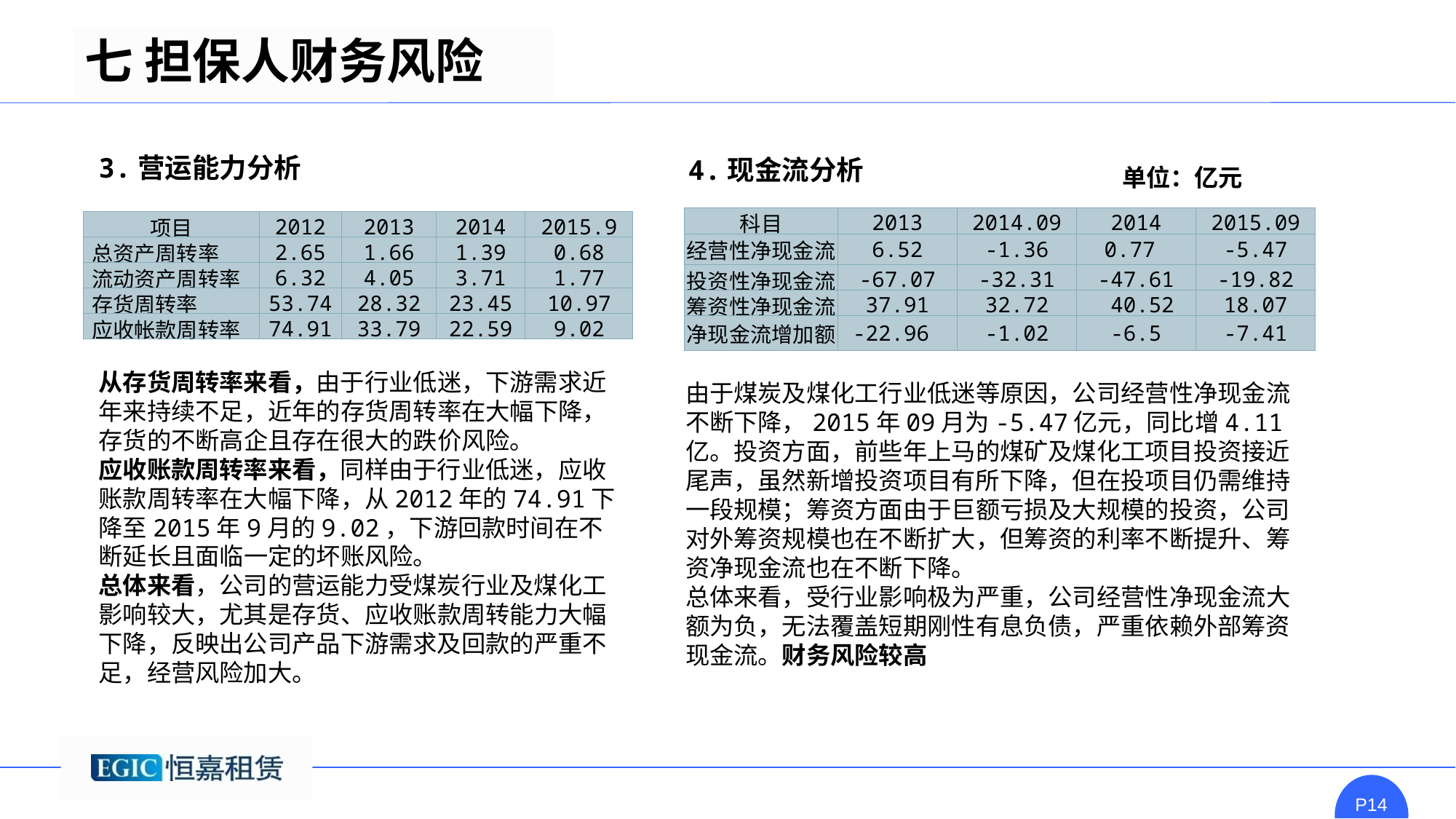

七 担保人财务风险
3.营运能力分析
4.现金流分析
单位：亿元
| 科目 | 2013 | 2014.09 | 2014 | 2015.09 |
| --- | --- | --- | --- | --- |
| 经营性净现金流 | 6.52 | -1.36 | 0.77 | -5.47 |
| 投资性净现金流 | -67.07 | -32.31 | -47.61 | -19.82 |
| 筹资性净现金流 | 37.91 | 32.72 | 40.52 | 18.07 |
| 净现金流增加额 | -22.96 | -1.02 | -6.5 | -7.41 |
| 项目 | 2012 | 2013 | 2014 | 2015.9 |
| --- | --- | --- | --- | --- |
| 总资产周转率 | 2.65 | 1.66 | 1.39 | 0.68 |
| 流动资产周转率 | 6.32 | 4.05 | 3.71 | 1.77 |
| 存货周转率 | 53.74 | 28.32 | 23.45 | 10.97 |
| 应收帐款周转率 | 74.91 | 33.79 | 22.59 | 9.02 |
从存货周转率来看，由于行业低迷，下游需求近年来持续不足，近年的存货周转率在大幅下降，存货的不断高企且存在很大的跌价风险。
应收账款周转率来看，同样由于行业低迷，应收账款周转率在大幅下降，从2012年的74.91下降至2015年9月的9.02，下游回款时间在不断延长且面临一定的坏账风险。
总体来看，公司的营运能力受煤炭行业及煤化工影响较大，尤其是存货、应收账款周转能力大幅下降，反映出公司产品下游需求及回款的严重不足，经营风险加大。
由于煤炭及煤化工行业低迷等原因，公司经营性净现金流不断下降，2015年09月为-5.47亿元，同比增4.11亿。投资方面，前些年上马的煤矿及煤化工项目投资接近尾声，虽然新增投资项目有所下降，但在投项目仍需维持一段规模；筹资方面由于巨额亏损及大规模的投资，公司对外筹资规模也在不断扩大，但筹资的利率不断提升、筹资净现金流也在不断下降。
总体来看，受行业影响极为严重，公司经营性净现金流大额为负，无法覆盖短期刚性有息负债，严重依赖外部筹资现金流。财务风险较高